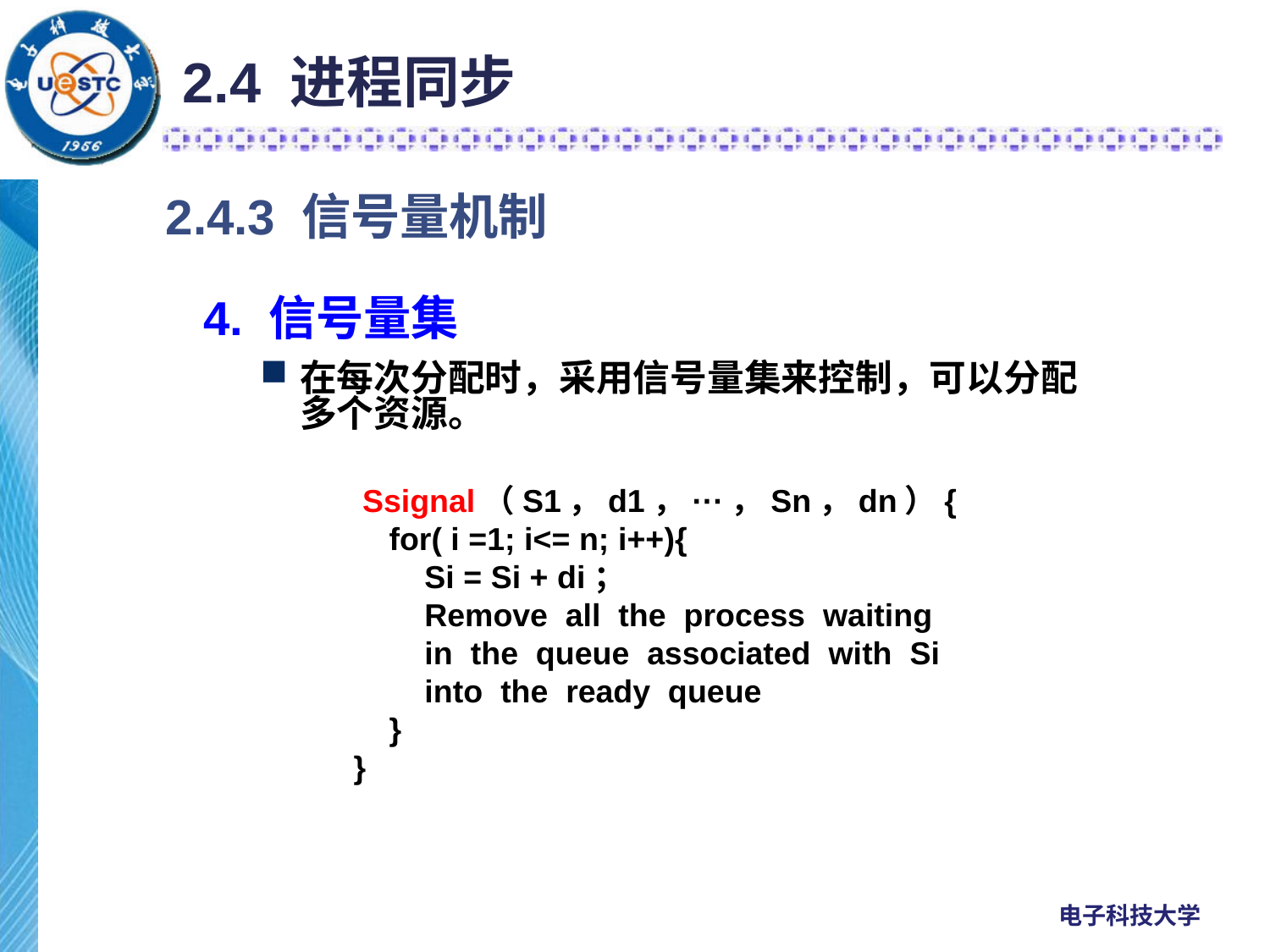

2.4 进程同步
2.4.3 信号量机制

4. 信号量集
在每次分配时，采用信号量集来控制，可以分配多个资源。
 Ssignal（S1，d1，···，Sn，dn）{
    for( i =1; i<= n; i++){
        Si = Si + di；
        Remove  all  the  process  waiting
        in  the  queue  associated  with  Si
        into  the  ready  queue
    }
}